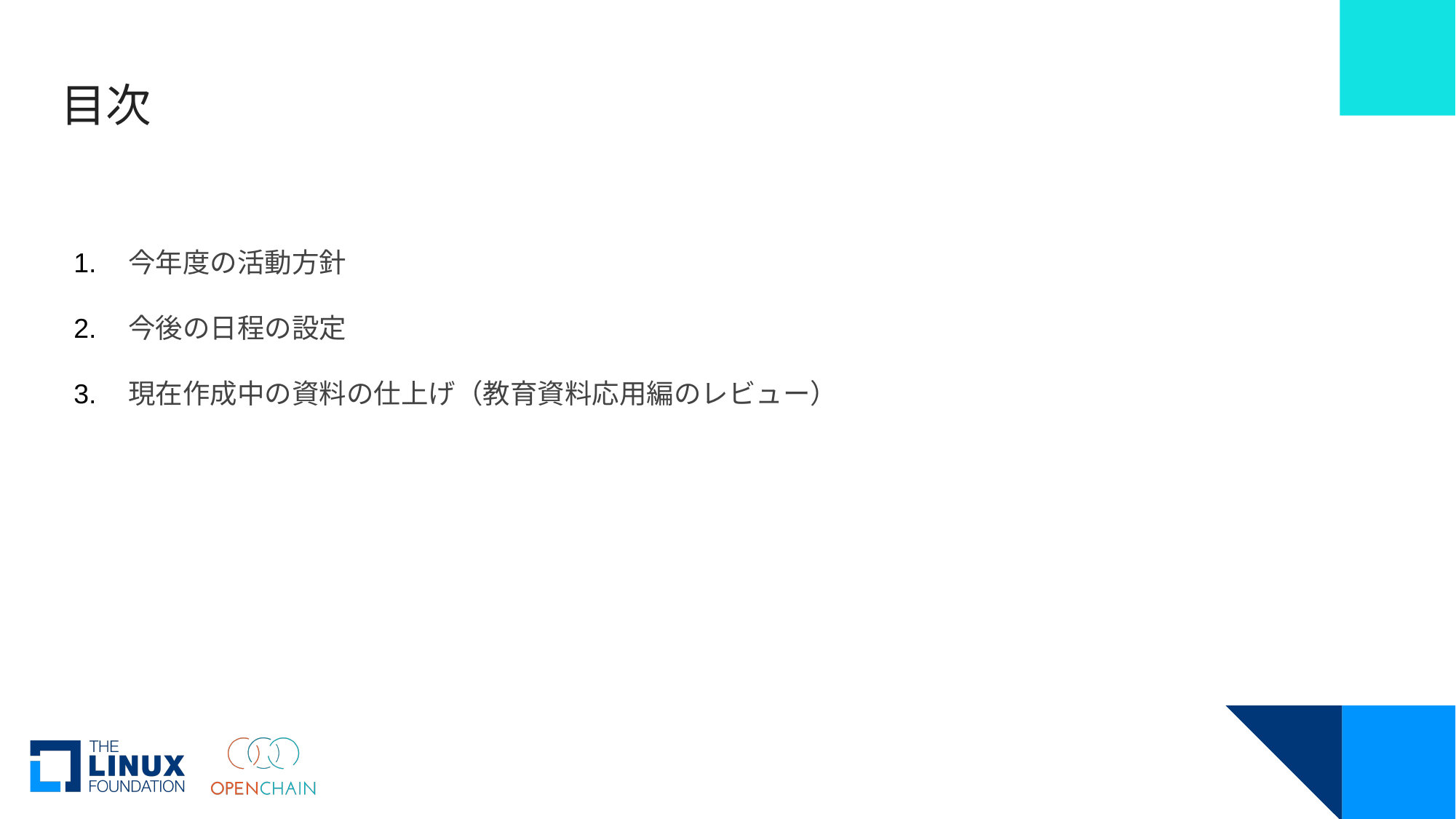

# 目次
今年度の活動方針
今後の日程の設定
現在作成中の資料の仕上げ（教育資料応用編のレビュー）